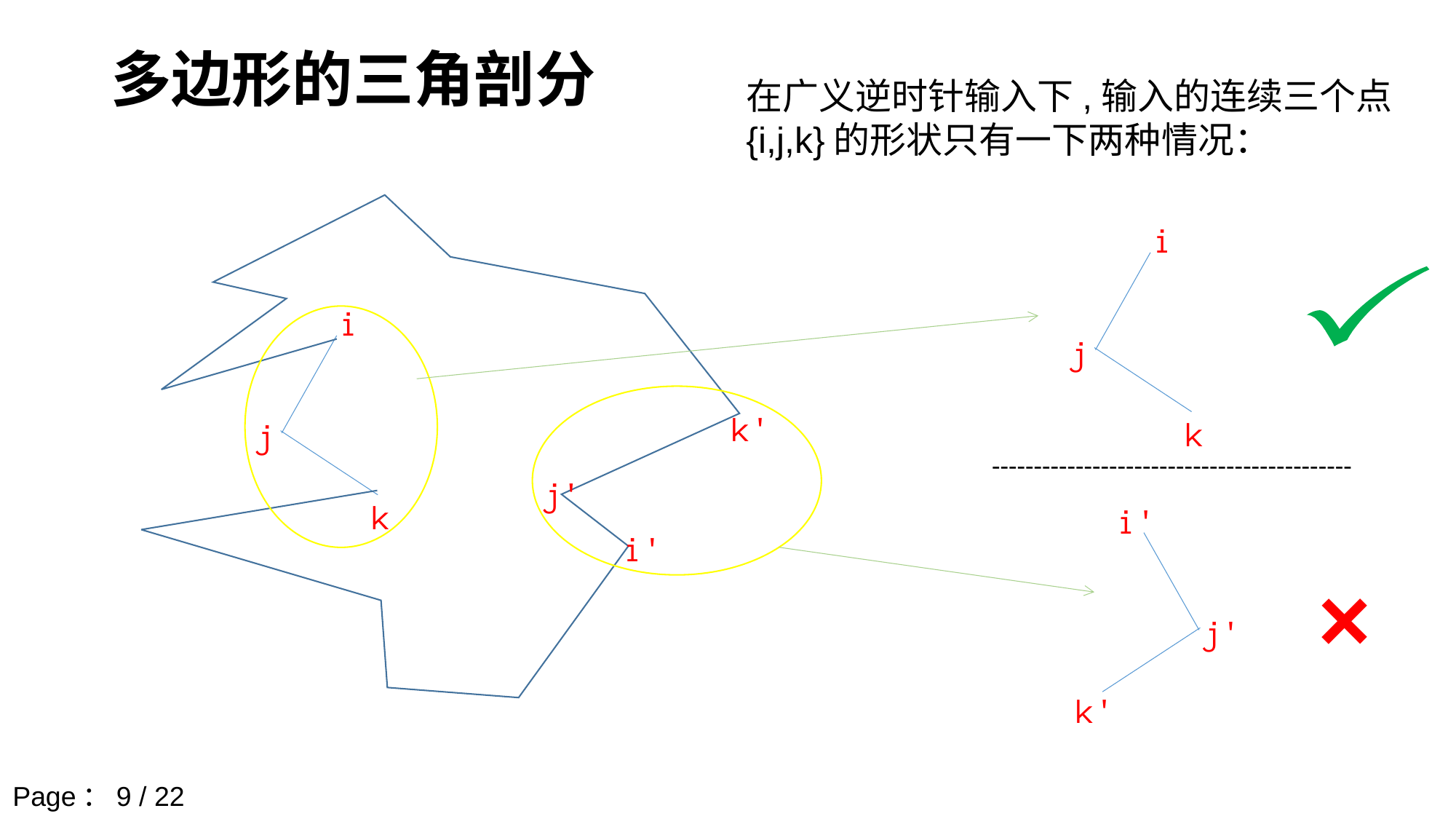

# 多边形的三角剖分
在广义逆时针输入下,输入的连续三个点{i,j,k}的形状只有一下两种情况：

i
j
k
i
j
k

k'
-------------------------------------------
j'
i'
j'
k'
i'
×
Page：9 / 22